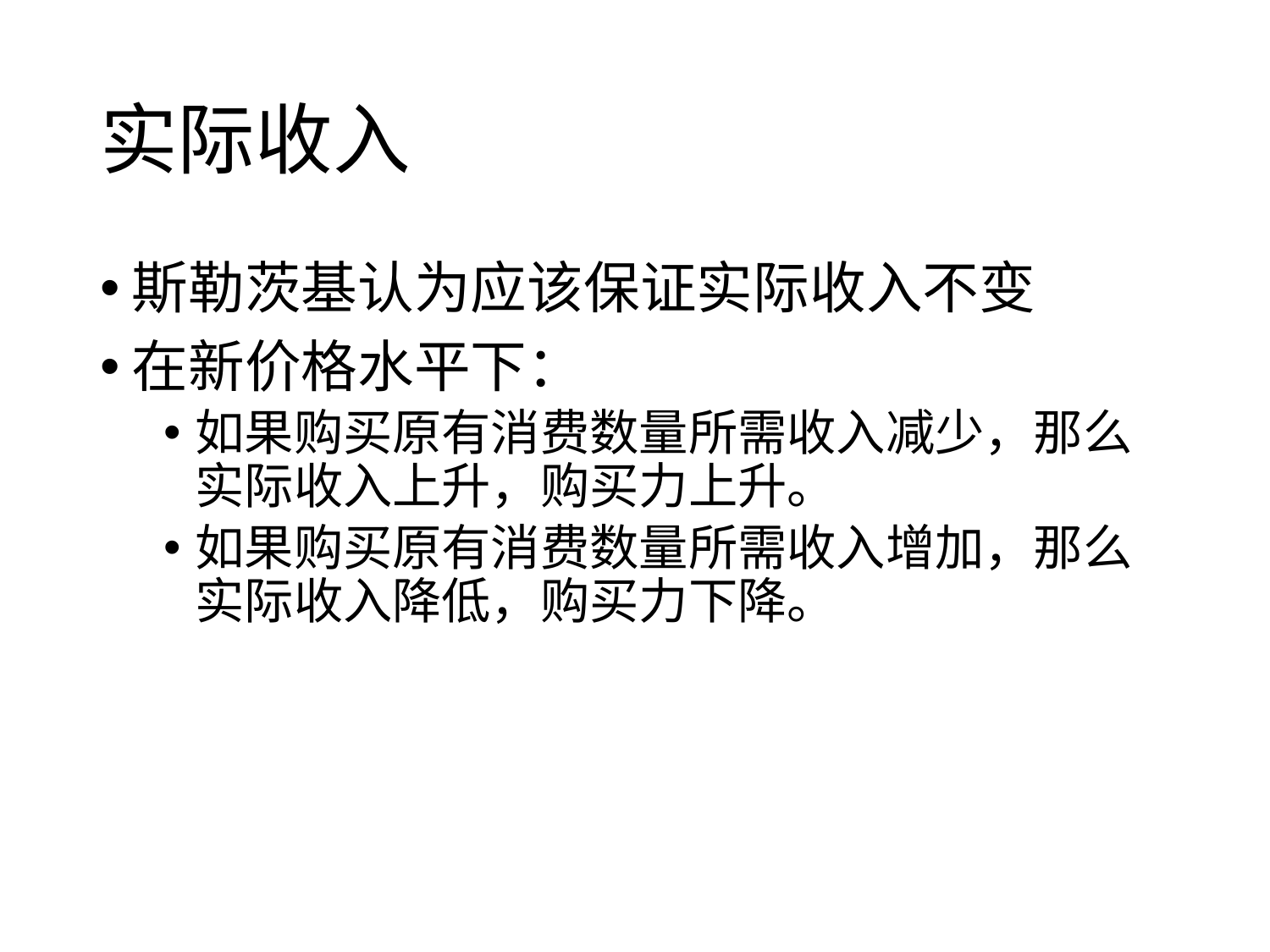

# 实际收入
斯勒茨基认为应该保证实际收入不变
在新价格水平下：
如果购买原有消费数量所需收入减少，那么实际收入上升，购买力上升。
如果购买原有消费数量所需收入增加，那么实际收入降低，购买力下降。